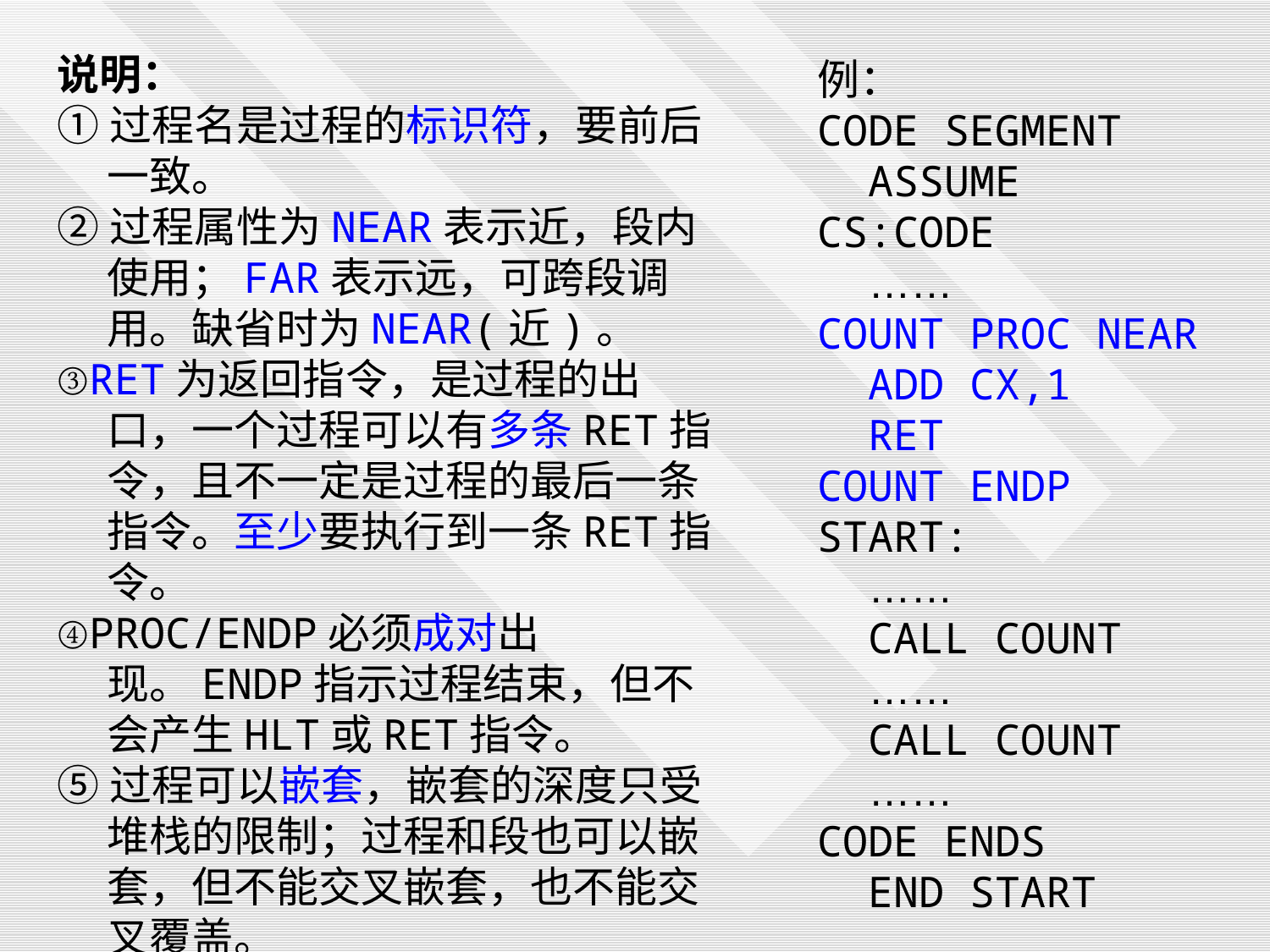

说明：
①过程名是过程的标识符，要前后一致。
②过程属性为NEAR表示近，段内使用；FAR表示远，可跨段调用。缺省时为NEAR(近)。
③RET为返回指令，是过程的出口，一个过程可以有多条RET指令，且不一定是过程的最后一条指令。至少要执行到一条RET指令。
④PROC/ENDP必须成对出现。ENDP指示过程结束，但不会产生HLT或RET指令。
⑤过程可以嵌套，嵌套的深度只受堆栈的限制；过程和段也可以嵌套，但不能交叉嵌套，也不能交叉覆盖。
例：
CODE SEGMENT
  ASSUME CS:CODE
  ……
COUNT PROC NEAR
  ADD CX,1
  RET
COUNT ENDP
START:
  ……
  CALL COUNT
  ……
  CALL COUNT
  ……
CODE ENDS
  END START